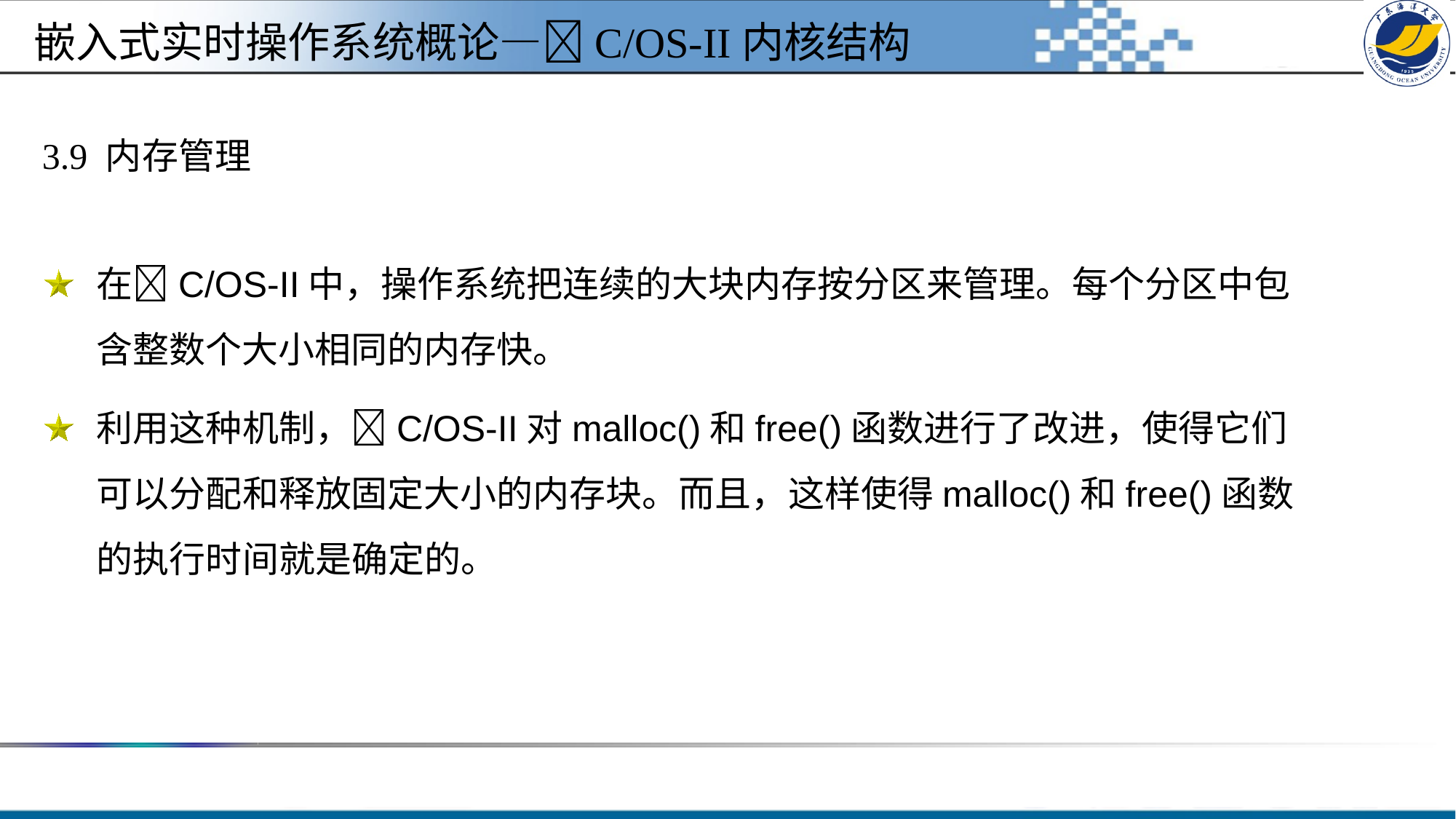

嵌入式实时操作系统概论—μC/OS-II内核结构
3.9 内存管理
在μC/OS-II中，操作系统把连续的大块内存按分区来管理。每个分区中包含整数个大小相同的内存快。
利用这种机制，μC/OS-II对malloc()和free()函数进行了改进，使得它们可以分配和释放固定大小的内存块。而且，这样使得malloc()和free()函数的执行时间就是确定的。
84